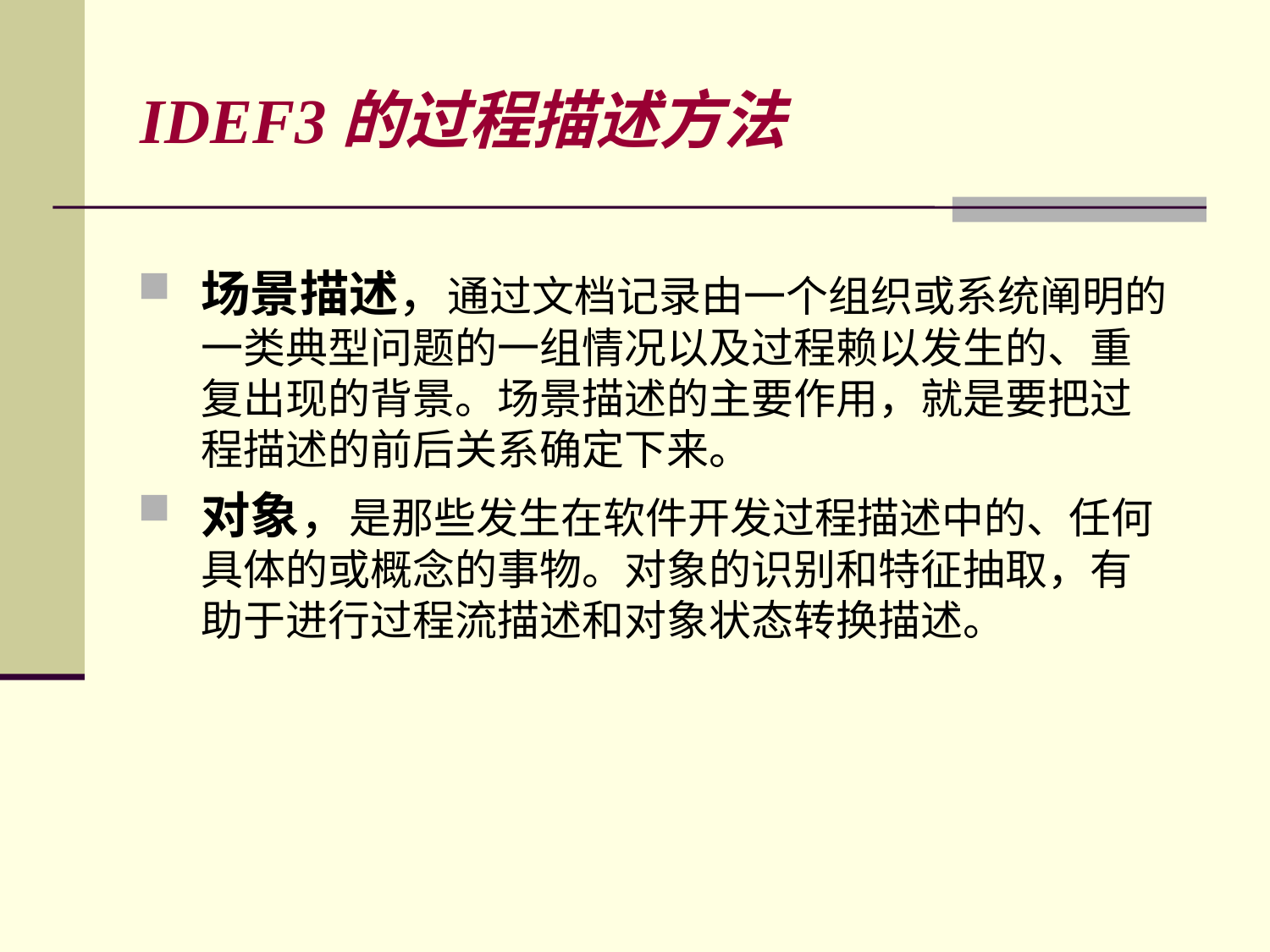

# IDEF3的过程描述方法
场景描述，通过文档记录由一个组织或系统阐明的一类典型问题的一组情况以及过程赖以发生的、重复出现的背景。场景描述的主要作用，就是要把过程描述的前后关系确定下来。
对象，是那些发生在软件开发过程描述中的、任何具体的或概念的事物。对象的识别和特征抽取，有助于进行过程流描述和对象状态转换描述。